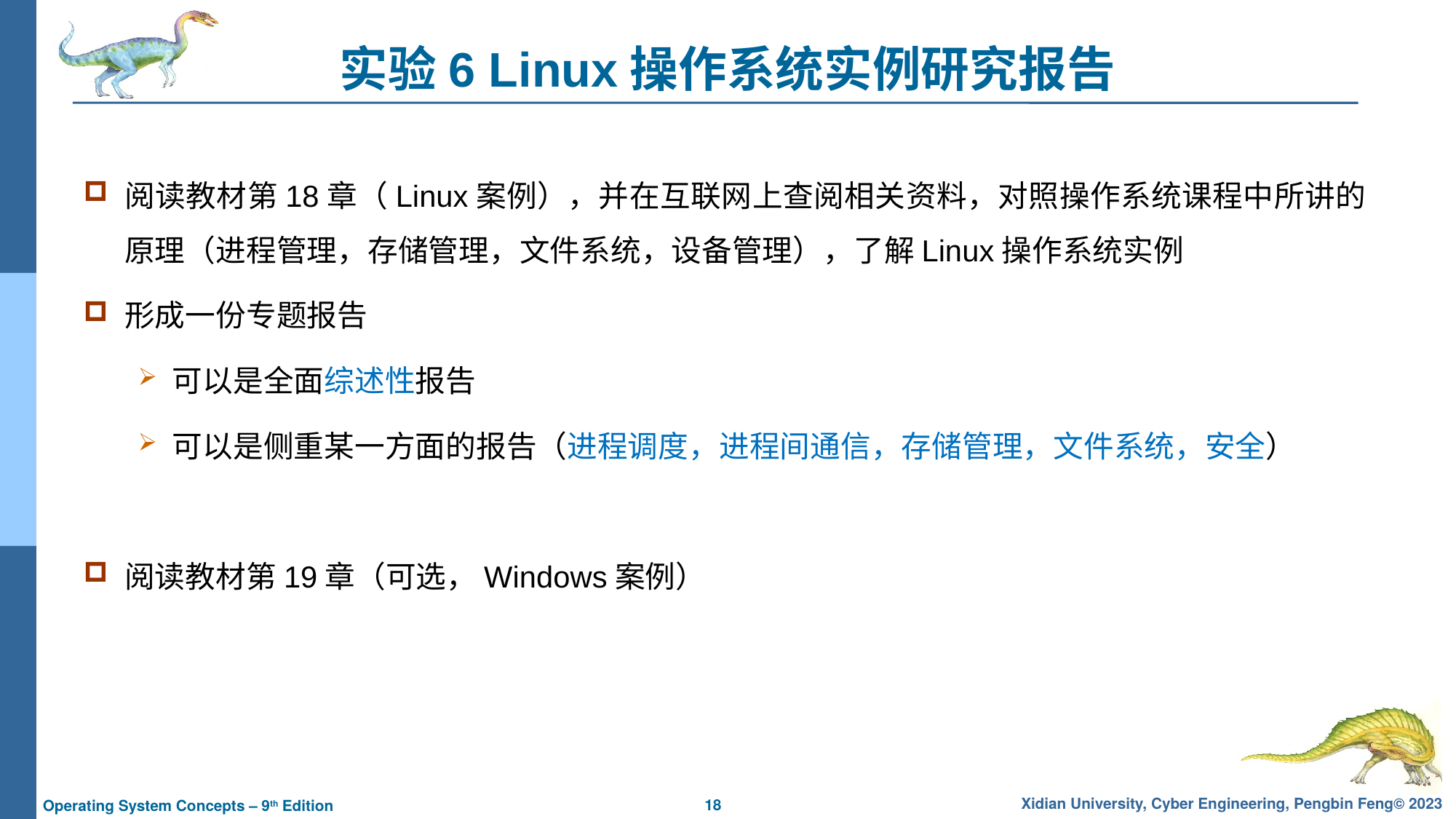

# 实验6 Linux操作系统实例研究报告
阅读教材第18章（Linux案例），并在互联网上查阅相关资料，对照操作系统课程中所讲的原理（进程管理，存储管理，文件系统，设备管理），了解Linux操作系统实例
形成一份专题报告
可以是全面综述性报告
可以是侧重某一方面的报告（进程调度，进程间通信，存储管理，文件系统，安全）

阅读教材第19章（可选，Windows案例）